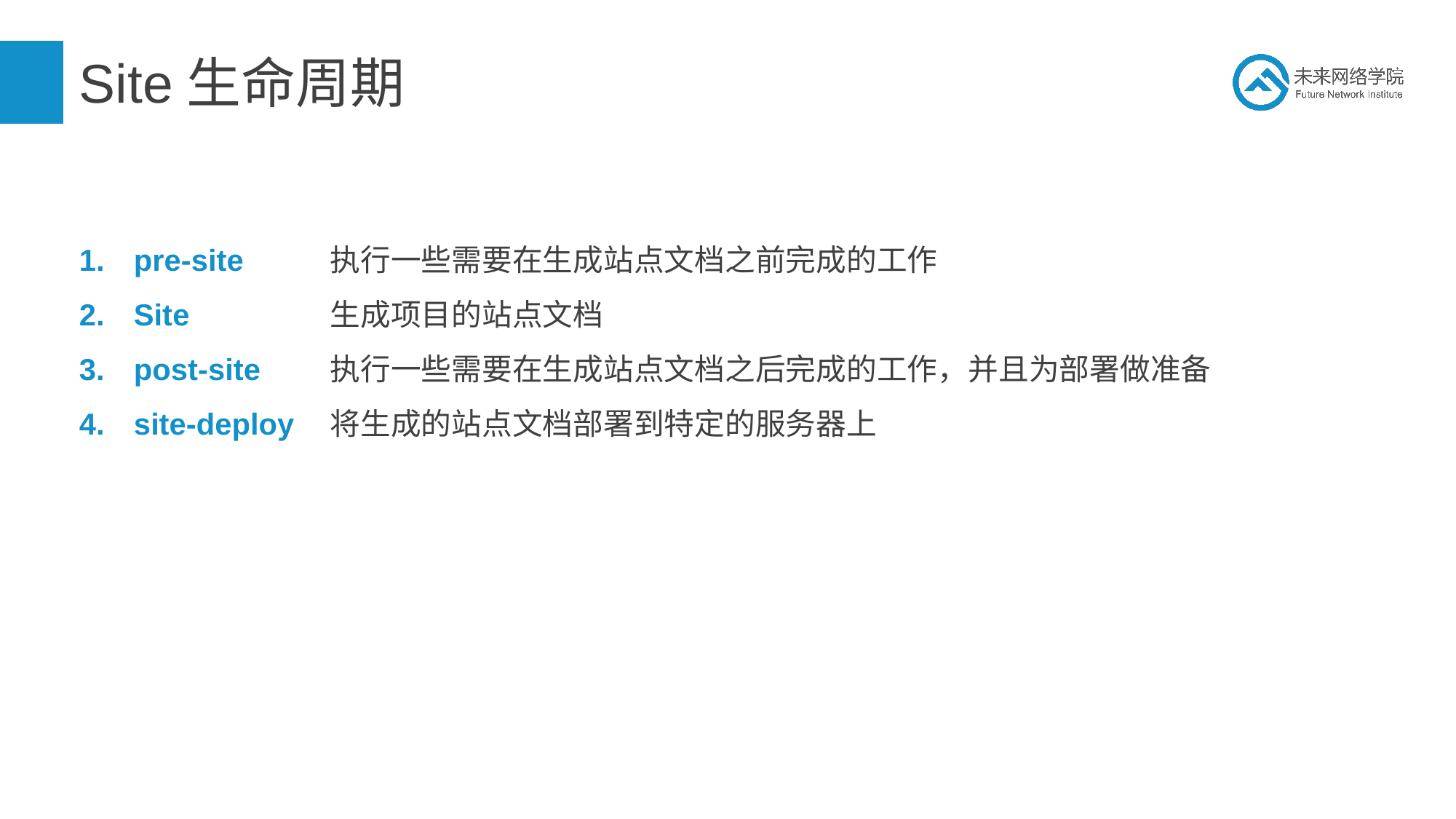

# Site生命周期
pre-site
Site
post-site
site-deploy
执行一些需要在生成站点文档之前完成的工作
生成项目的站点文档
执行一些需要在生成站点文档之后完成的工作，并且为部署做准备
将生成的站点文档部署到特定的服务器上